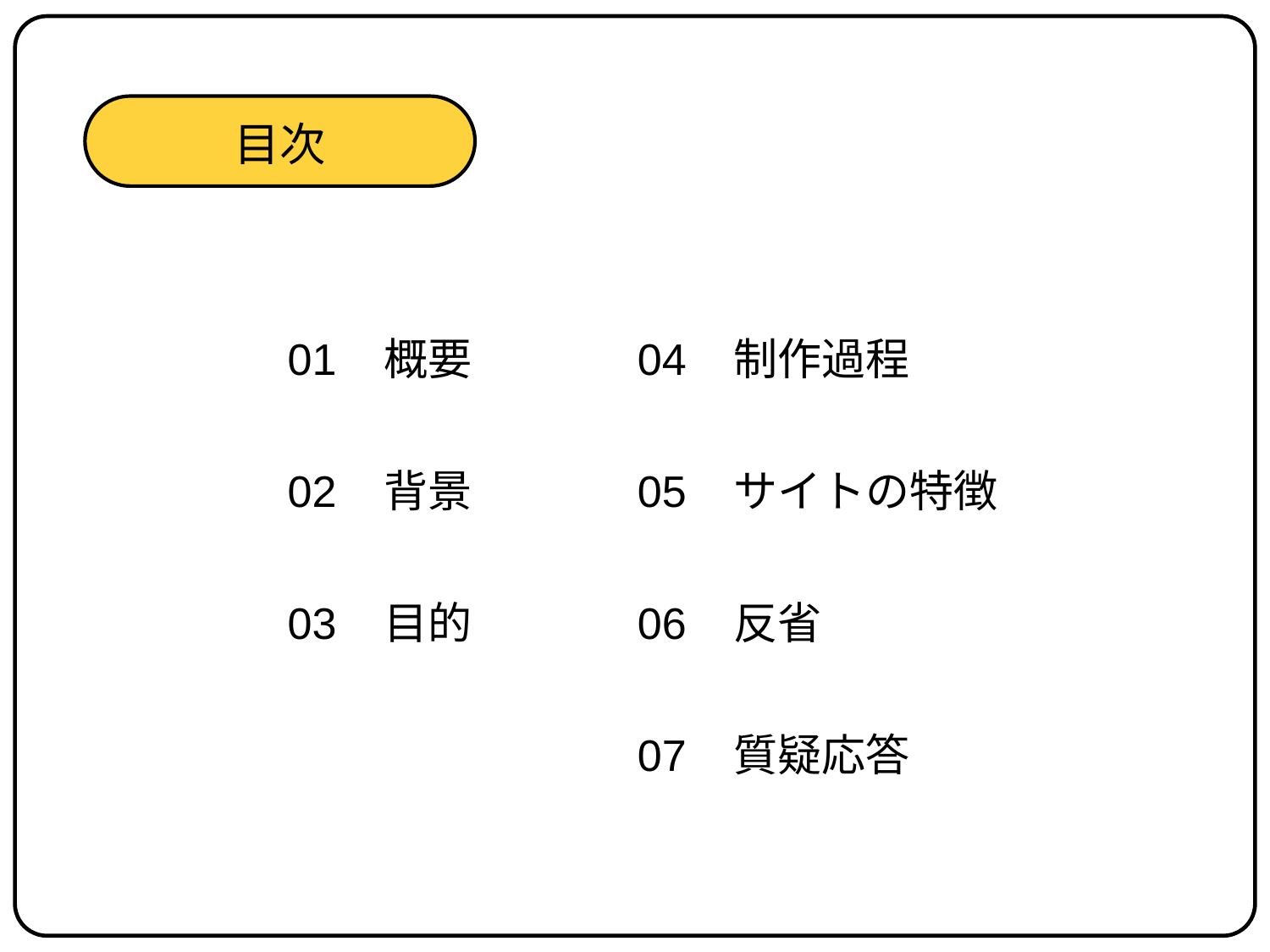

目次
01   概要
02   背景
03   目的
04   制作過程
05   サイトの特徴
06   反省
07   質疑応答